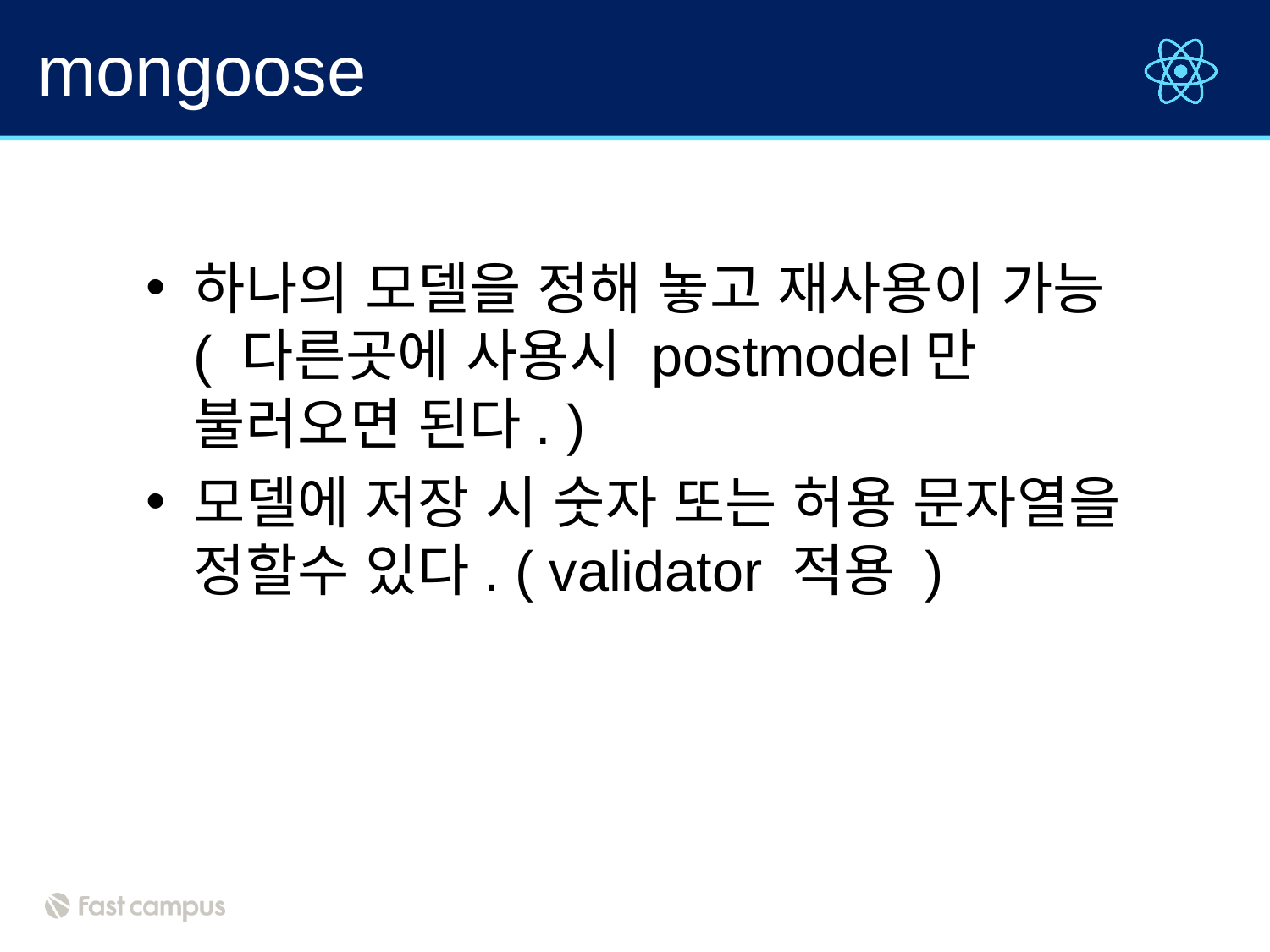

# mongoose
하나의 모델을 정해 놓고 재사용이 가능( 다른곳에 사용시 postmodel만 불러오면 된다. )
모델에 저장 시 숫자 또는 허용 문자열을 정할수 있다. ( validator 적용 )